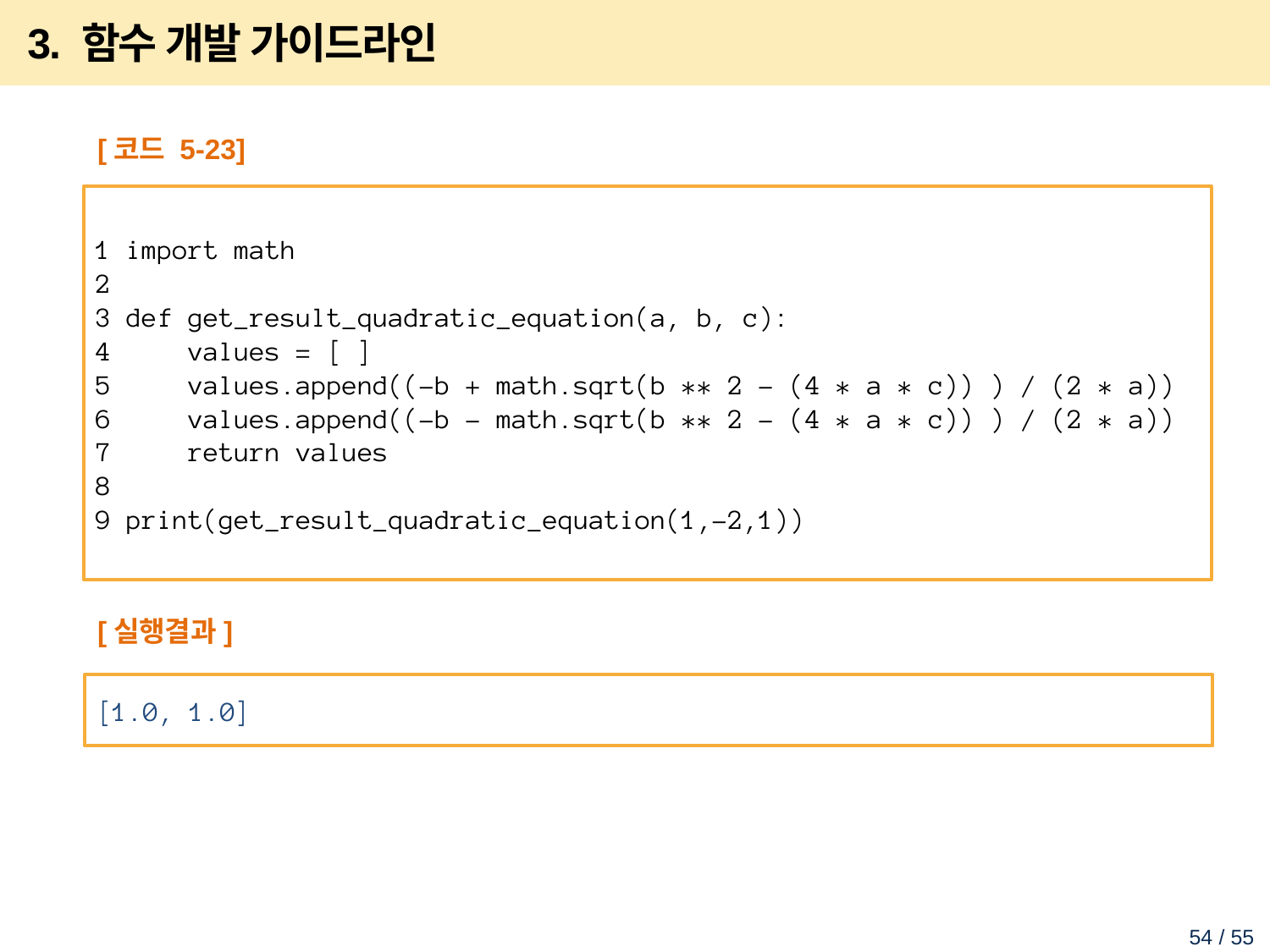

# 3. 함수 개발 가이드라인

[코드 5-23]
1 import math
2
3 def get_result_quadratic_equation(a, b, c):
4     values = [ ]
5     values.append((-b + math.sqrt(b ** 2 - (4 * a * c)) ) / (2 * a))
6     values.append((-b - math.sqrt(b ** 2 - (4 * a * c)) ) / (2 * a))
7     return values
8
9 print(get_result_quadratic_equation(1,-2,1))
[실행결과]
[1.0, 1.0]